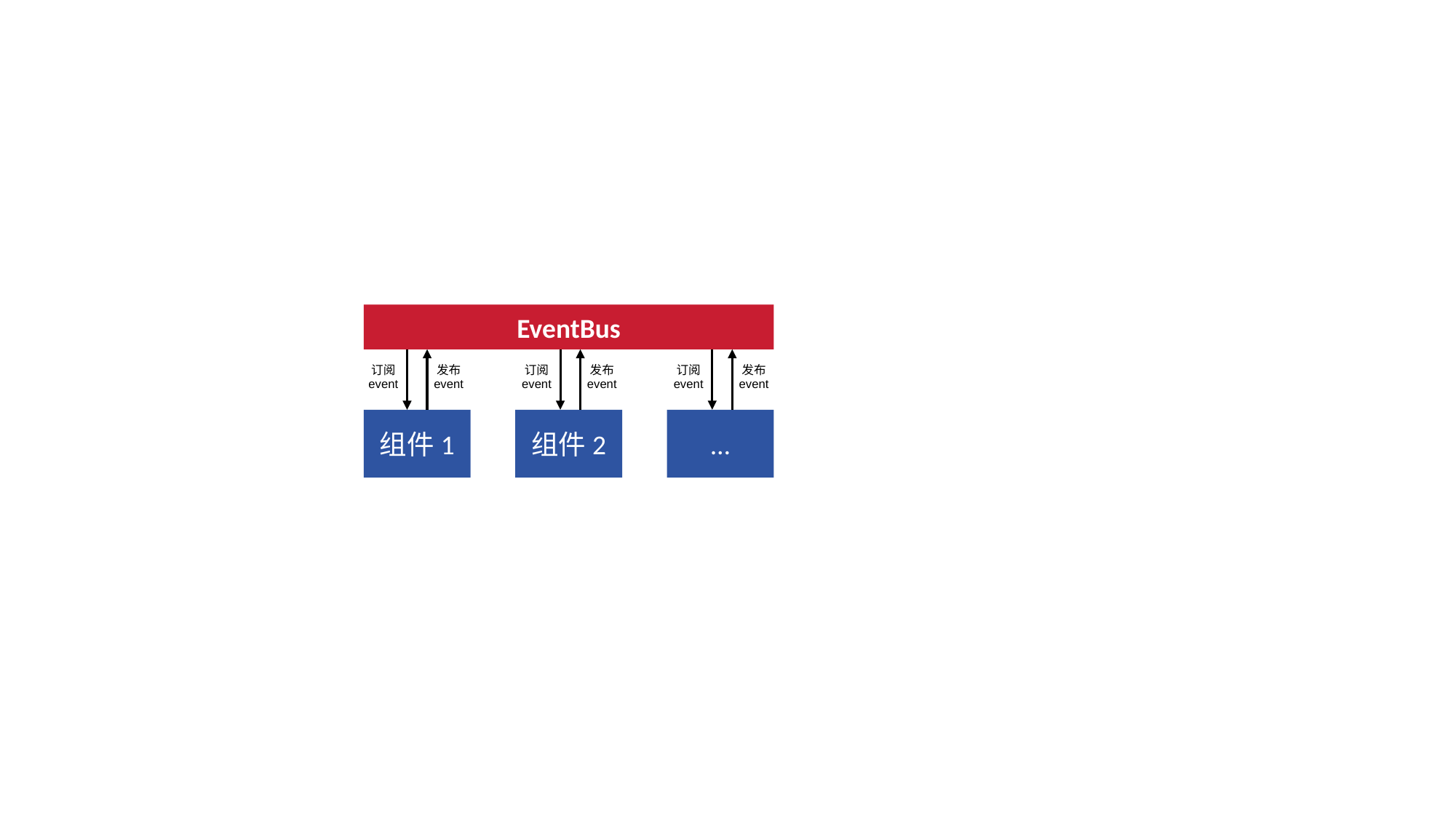

EventBus
订阅
event
发布 event
订阅
event
发布 event
订阅
event
发布 event
组件1
组件2
…